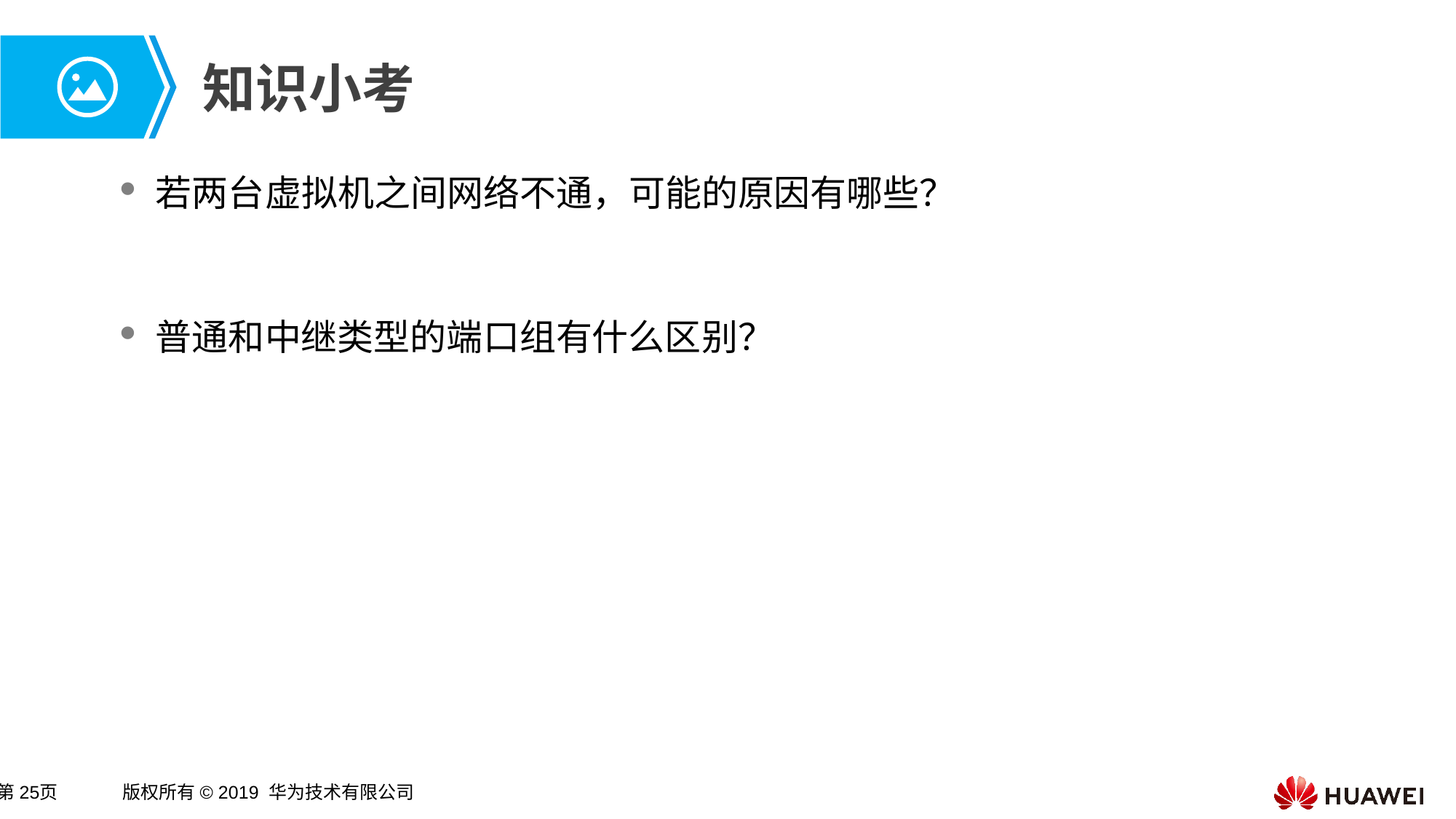

# 知识小考
若两台虚拟机之间网络不通，可能的原因有哪些？

普通和中继类型的端口组有什么区别？